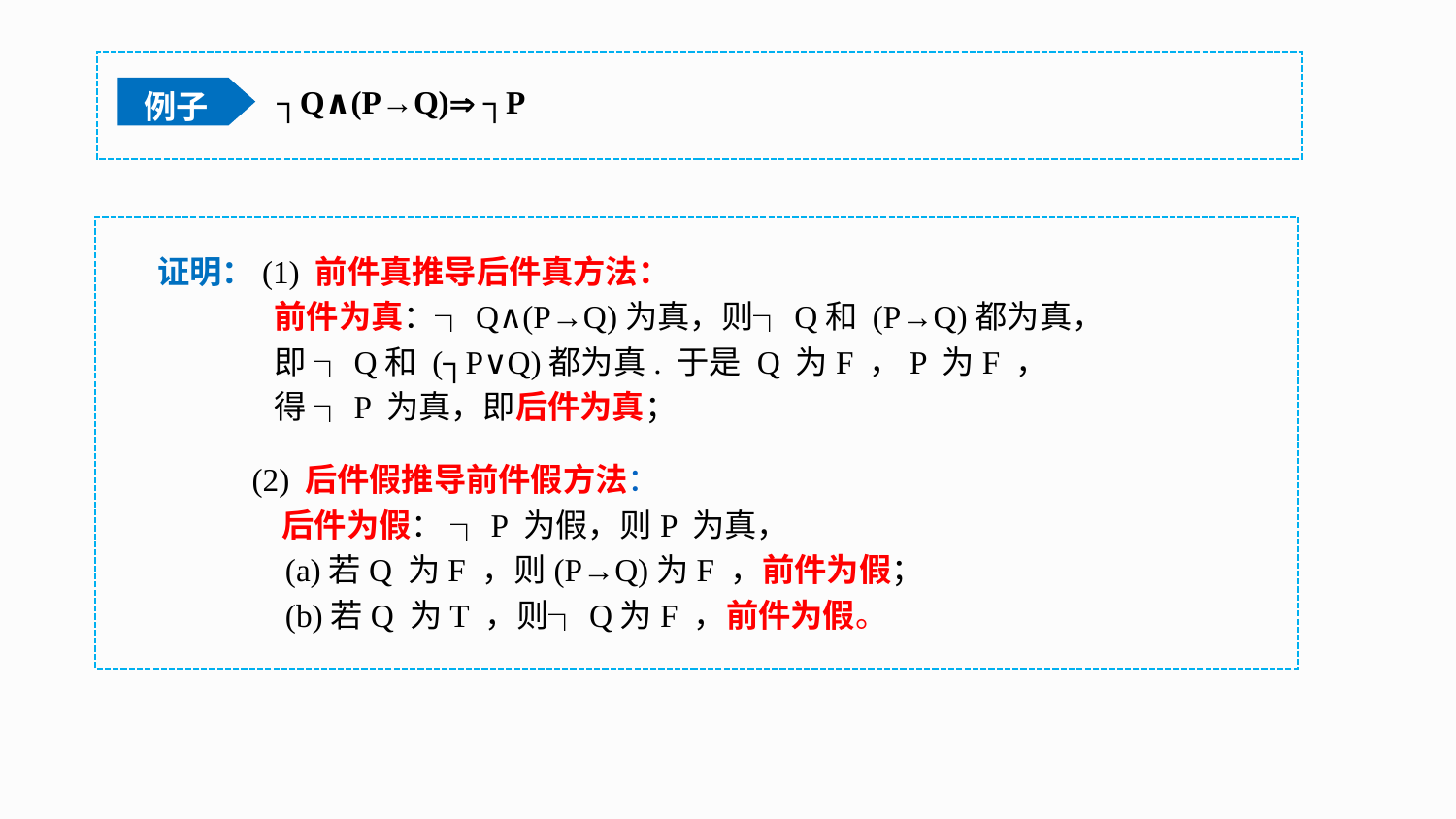

┐Q∧(P→Q)⇒ ┐P
例子

证明：(1) 前件真推导后件真方法：
               前件为真：┐Q∧(P→Q)为真，则┐Q和 (P→Q)都为真，
               即 ┐Q和 (┐P∨Q)都为真. 于是 Q 为F ，P 为F ，
               得 ┐P 为真，即后件为真；
	    (2) 后件假推导前件假方法：
               后件为假： ┐P 为假，则P 为真，
               (a)若Q 为F ，则(P→Q)为F ，前件为假；
               (b)若Q 为T ，则┐Q为F ，前件为假。